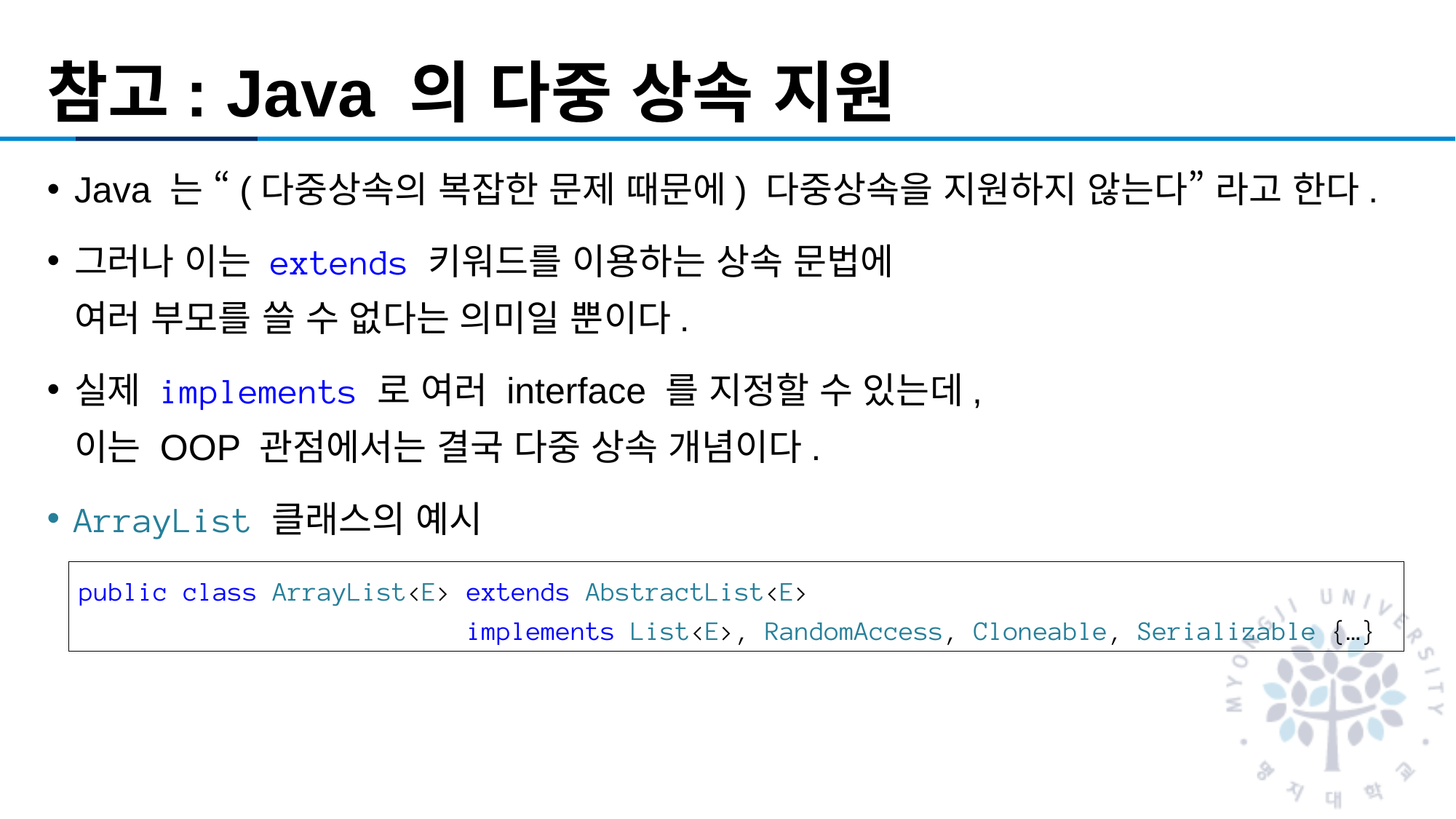

# 참고: Java 의 다중 상속 지원
Java 는 “(다중상속의 복잡한 문제 때문에) 다중상속을 지원하지 않는다” 라고 한다.
그러나 이는 extends 키워드를 이용하는 상속 문법에
여러 부모를 쓸 수 없다는 의미일 뿐이다.
실제 implements 로 여러 interface 를 지정할 수 있는데,
이는 OOP 관점에서는 결국 다중 상속 개념이다.
ArrayList 클래스의 예시

public class ArrayList<E> extends AbstractList<E>
                          implements List<E>, RandomAccess, Cloneable, Serializable {…}